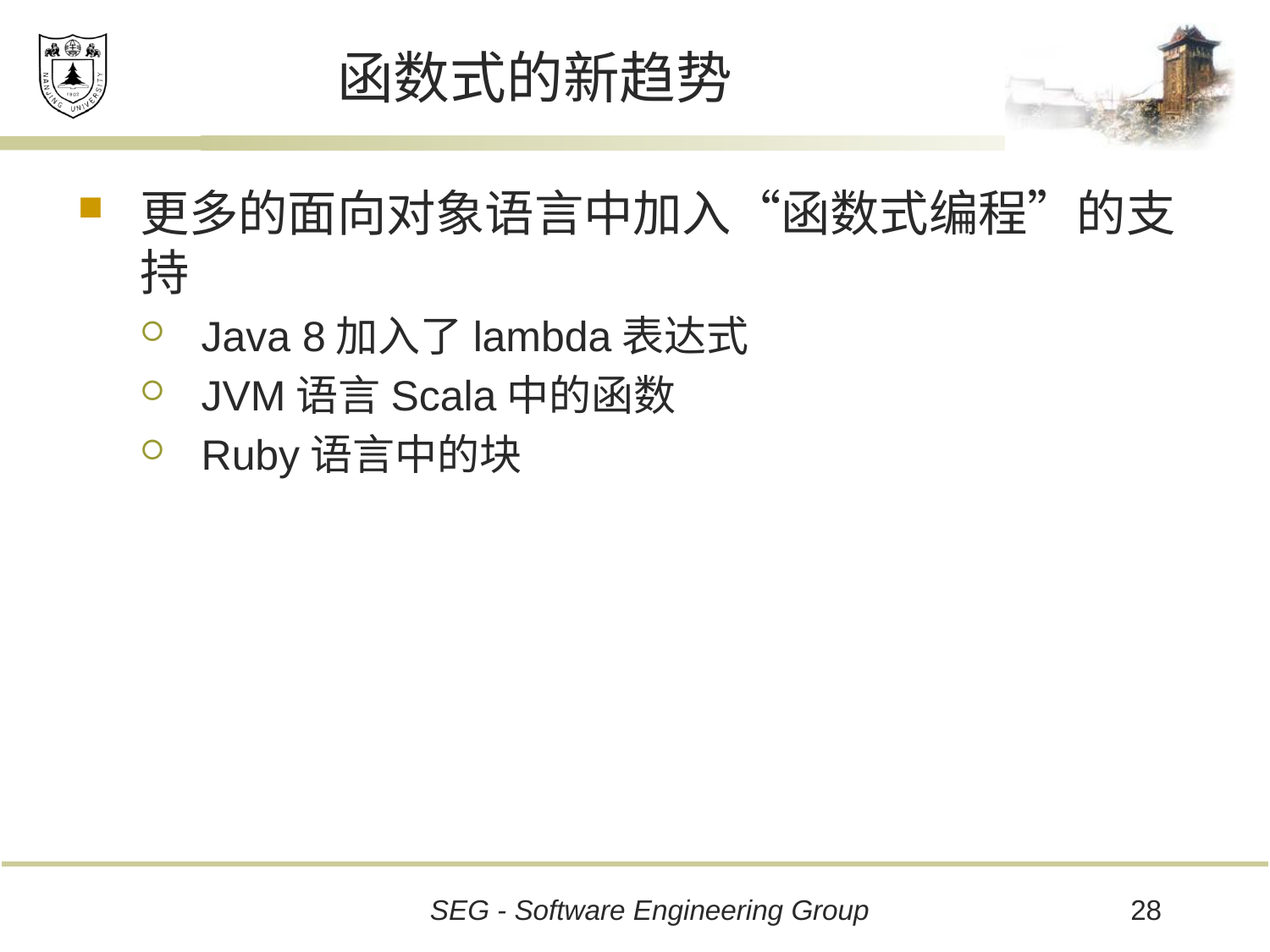

# 函数式的新趋势
更多的面向对象语言中加入“函数式编程”的支持
Java 8加入了lambda表达式
JVM语言Scala中的函数
Ruby语言中的块
28
SEG - Software Engineering Group